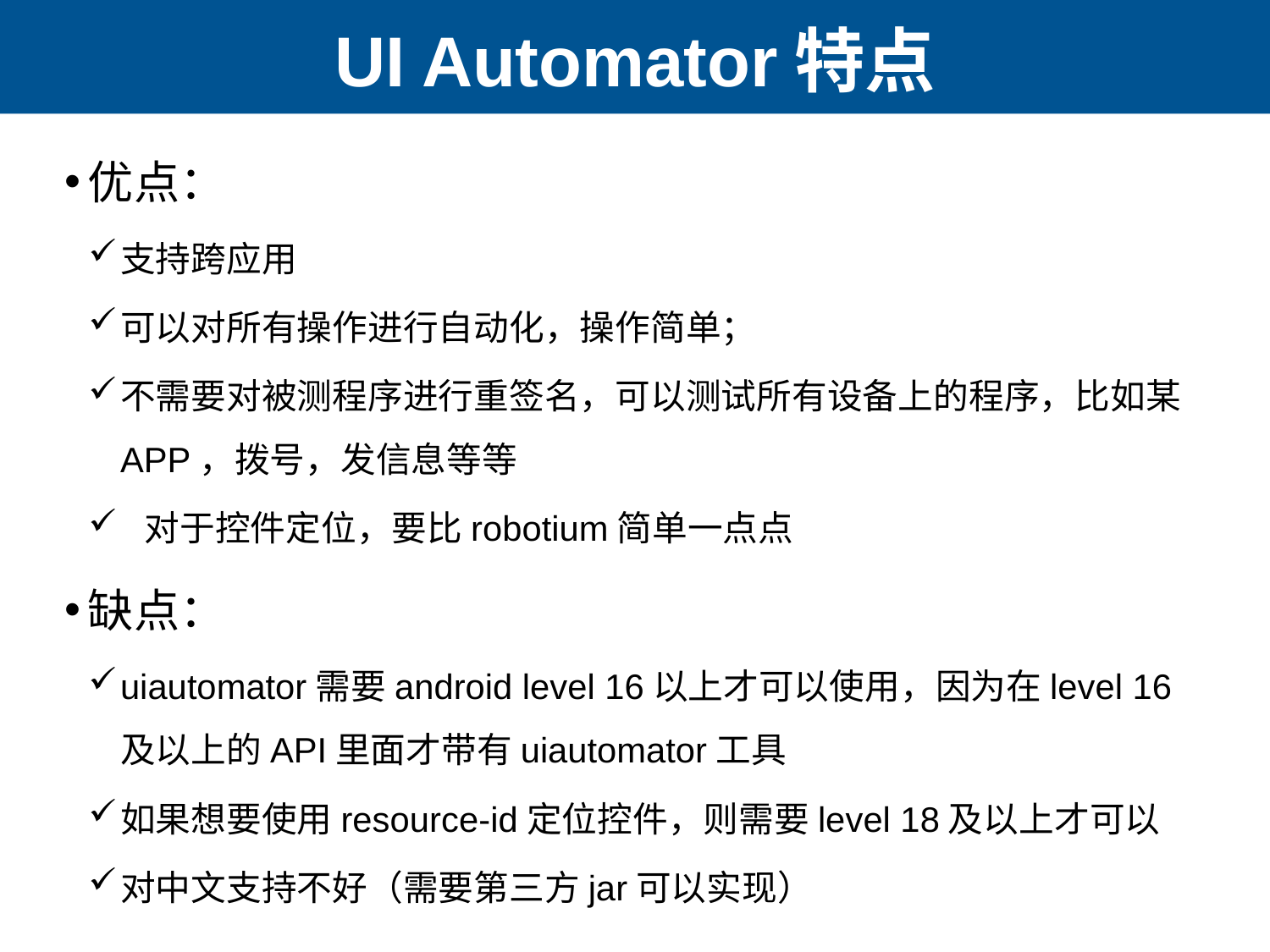

# UI Automator特点
优点：
支持跨应用
可以对所有操作进行自动化，操作简单；
不需要对被测程序进行重签名，可以测试所有设备上的程序，比如某APP，拨号，发信息等等
  对于控件定位，要比robotium简单一点点
缺点：
uiautomator需要android level 16以上才可以使用，因为在level 16及以上的API里面才带有uiautomator工具
如果想要使用resource-id定位控件，则需要level 18及以上才可以
对中文支持不好（需要第三方jar可以实现）